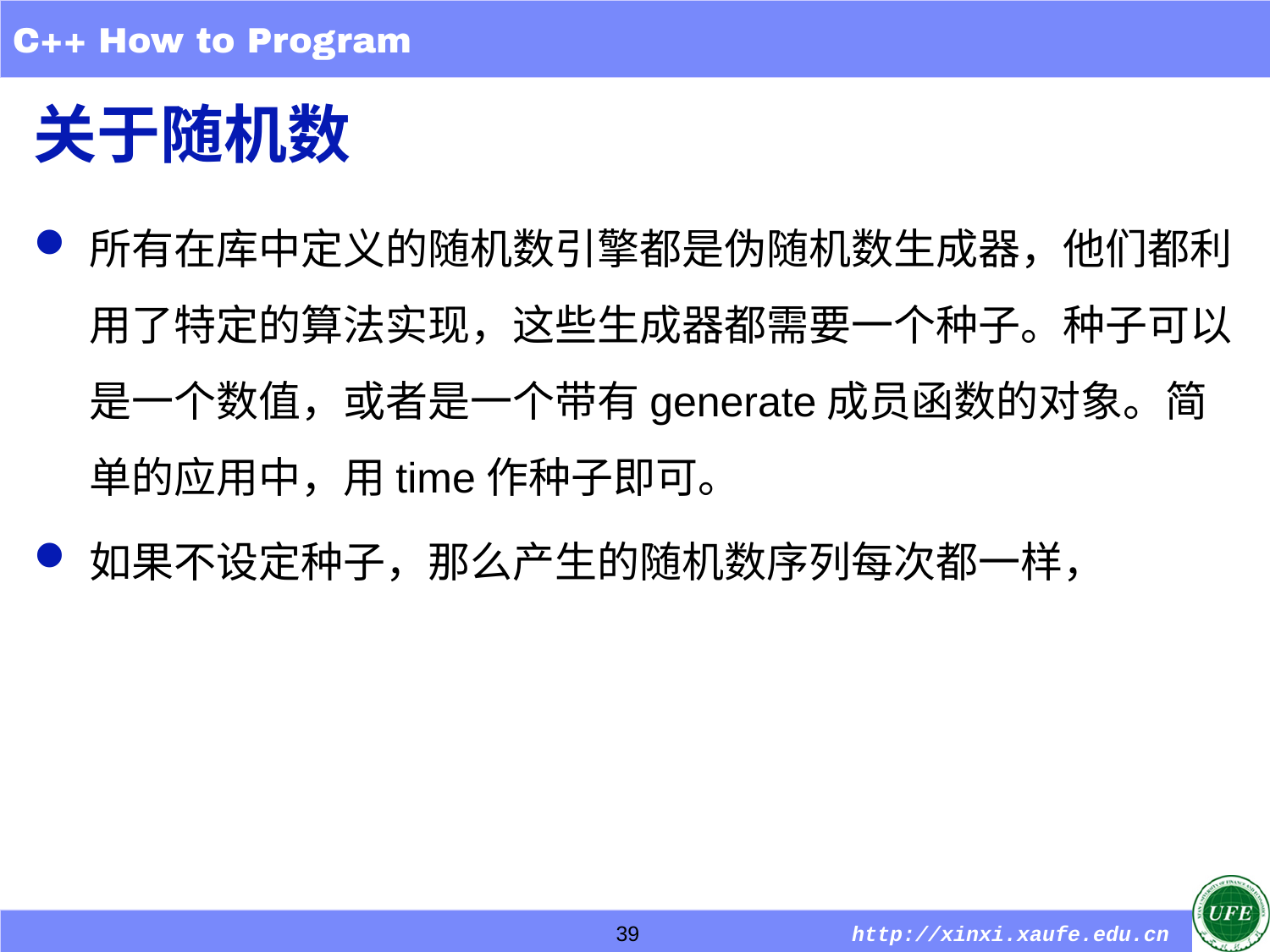

关于随机数
所有在库中定义的随机数引擎都是伪随机数生成器，他们都利用了特定的算法实现，这些生成器都需要一个种子。种子可以是一个数值，或者是一个带有generate成员函数的对象。简单的应用中，用time作种子即可。
如果不设定种子，那么产生的随机数序列每次都一样，
39